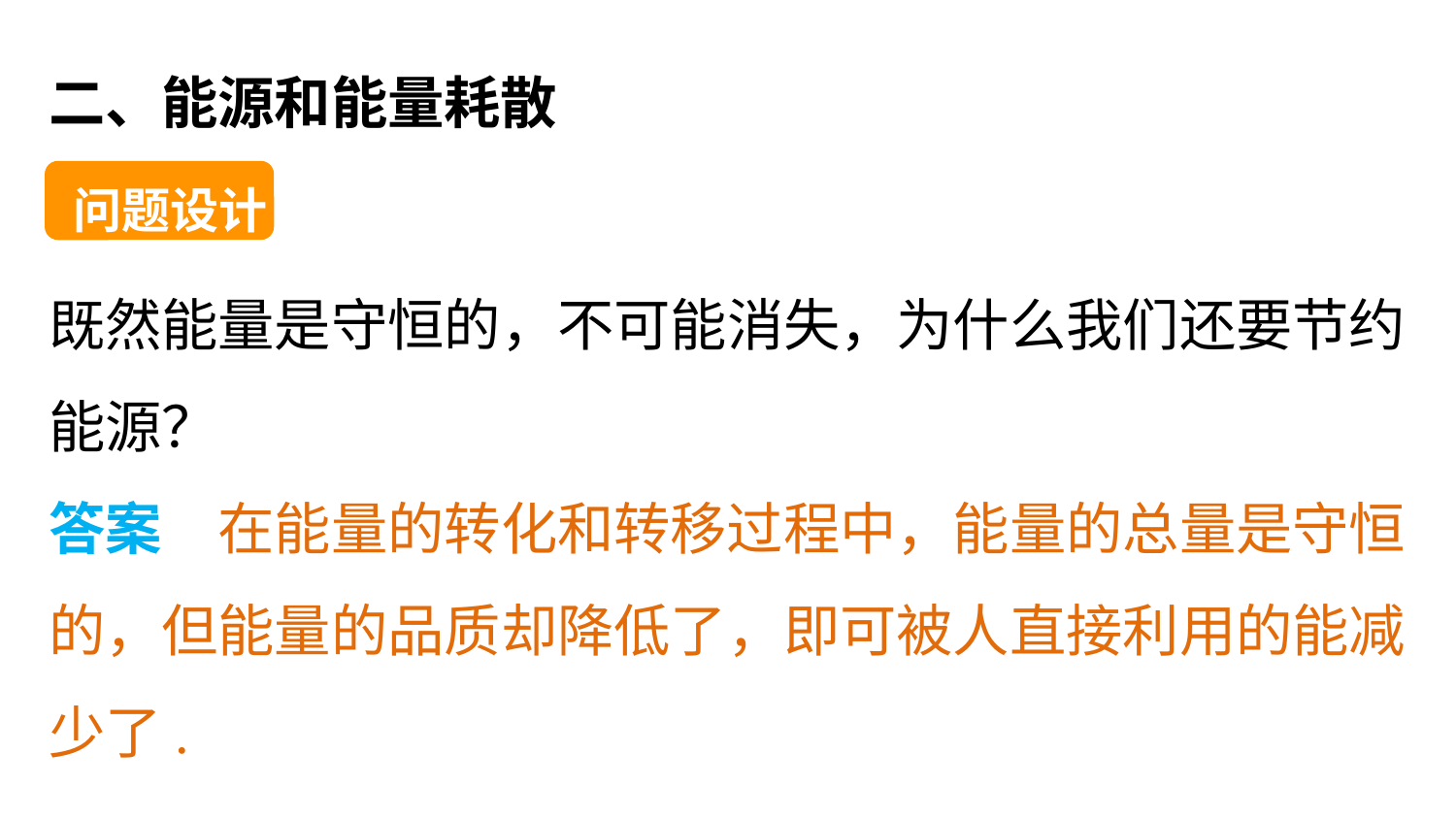

二、能源和能量耗散
 问题设计
既然能量是守恒的，不可能消失，为什么我们还要节约能源？
答案　在能量的转化和转移过程中，能量的总量是守恒的，但能量的品质却降低了，即可被人直接利用的能减少了.